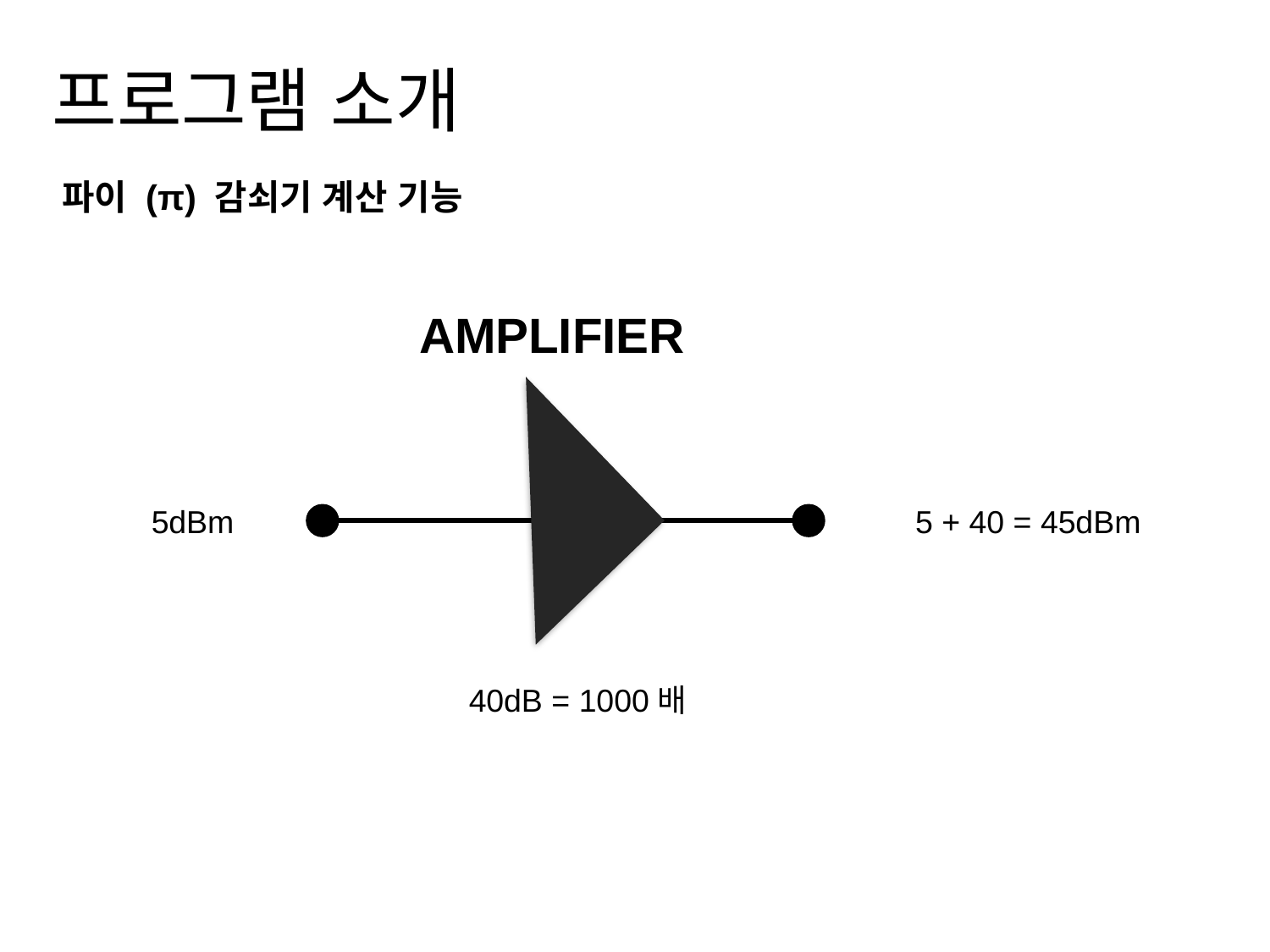

프로그램 소개
파이 (π) 감쇠기 계산 기능
AMPLIFIER

5dBm
5 + 40 = 45dBm

40dB = 1000배